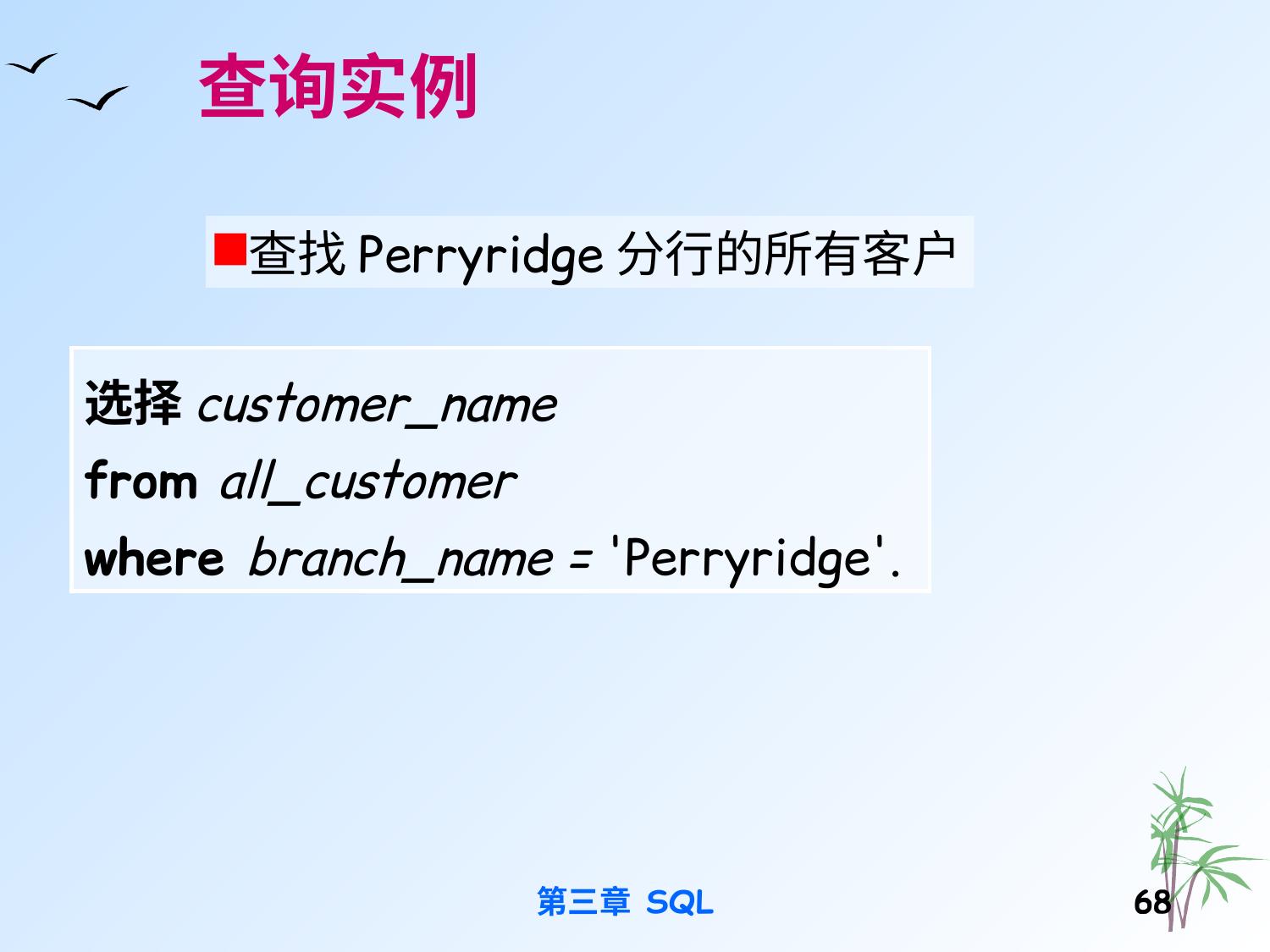

查询实例
查找Perryridge分行的所有客户
选择customer_name
from all_customer
where branch_name = 'Perryridge'.
第三章 SQL
68